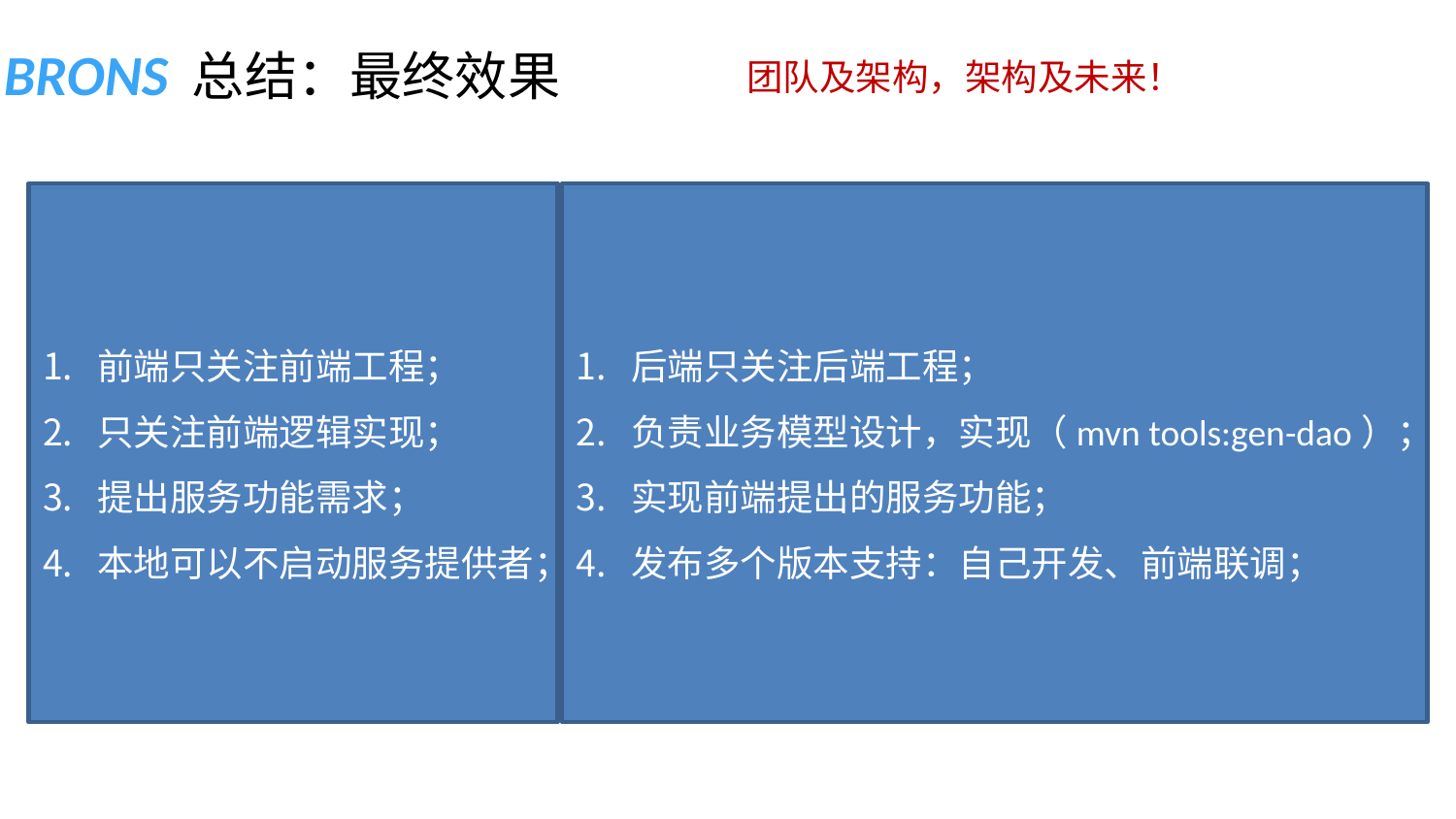

# 总结：最终效果
团队及架构，架构及未来！
前端只关注前端工程；
只关注前端逻辑实现；
提出服务功能需求；
本地可以不启动服务提供者；
后端只关注后端工程；
负责业务模型设计，实现（mvn tools:gen-dao）；
实现前端提出的服务功能；
发布多个版本支持：自己开发、前端联调；